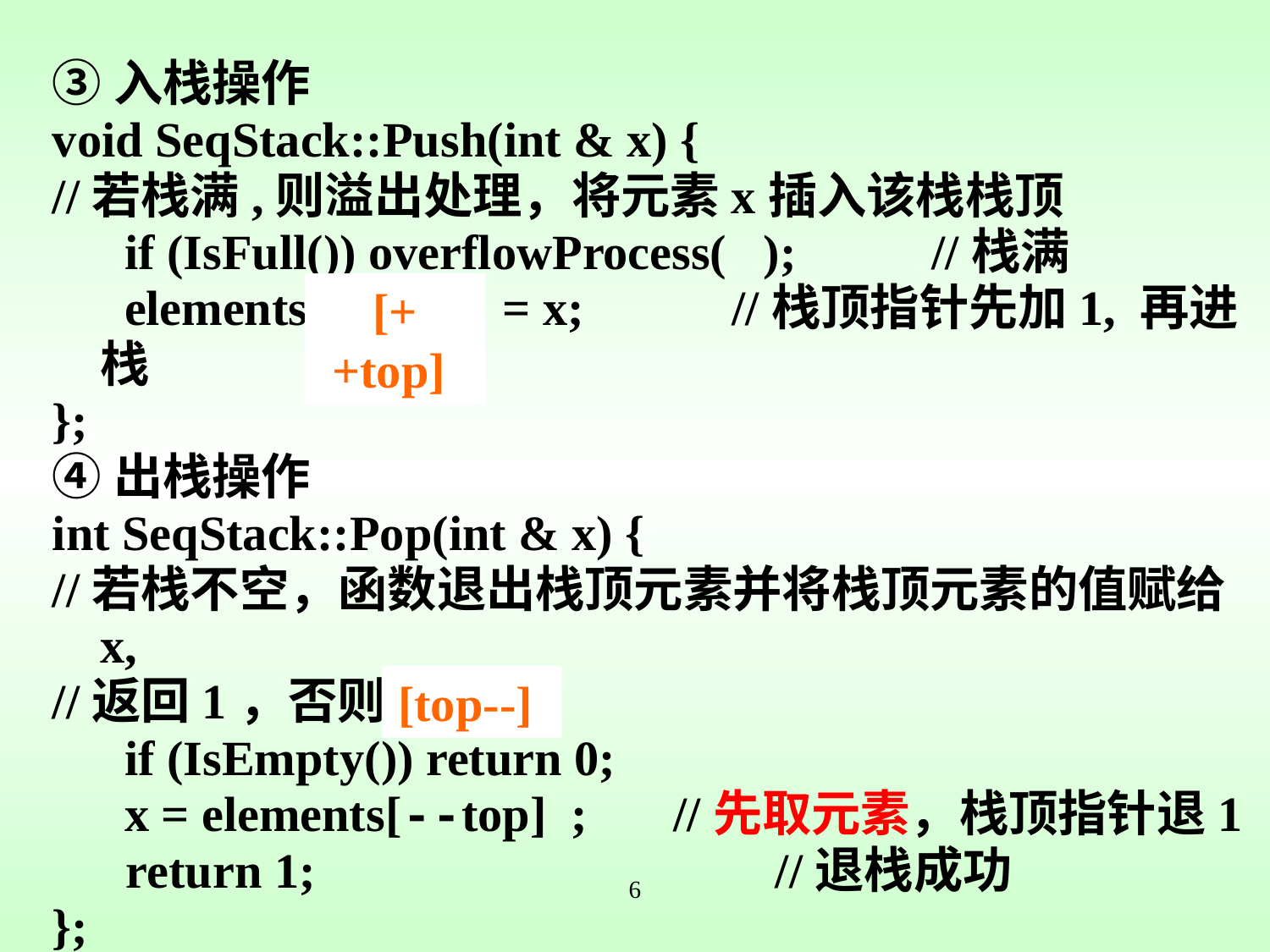

③入栈操作
void SeqStack::Push(int & x) {
//若栈满,则溢出处理，将元素x插入该栈栈顶
	  if (IsFull()) overflowProcess(   );           //栈满
	  elements[top++]   = x;            //栈顶指针先加1, 再进栈
};
④出栈操作
int SeqStack::Pop(int & x) {
//若栈不空，函数退出栈顶元素并将栈顶元素的值赋给x,
//返回1，否则返回0
	  if (IsEmpty()) return 0;
	  x = elements[--top]  ;       //先取元素，栈顶指针退1
      return 1;		                        //退栈成功
};
[++top]
[top--]
6